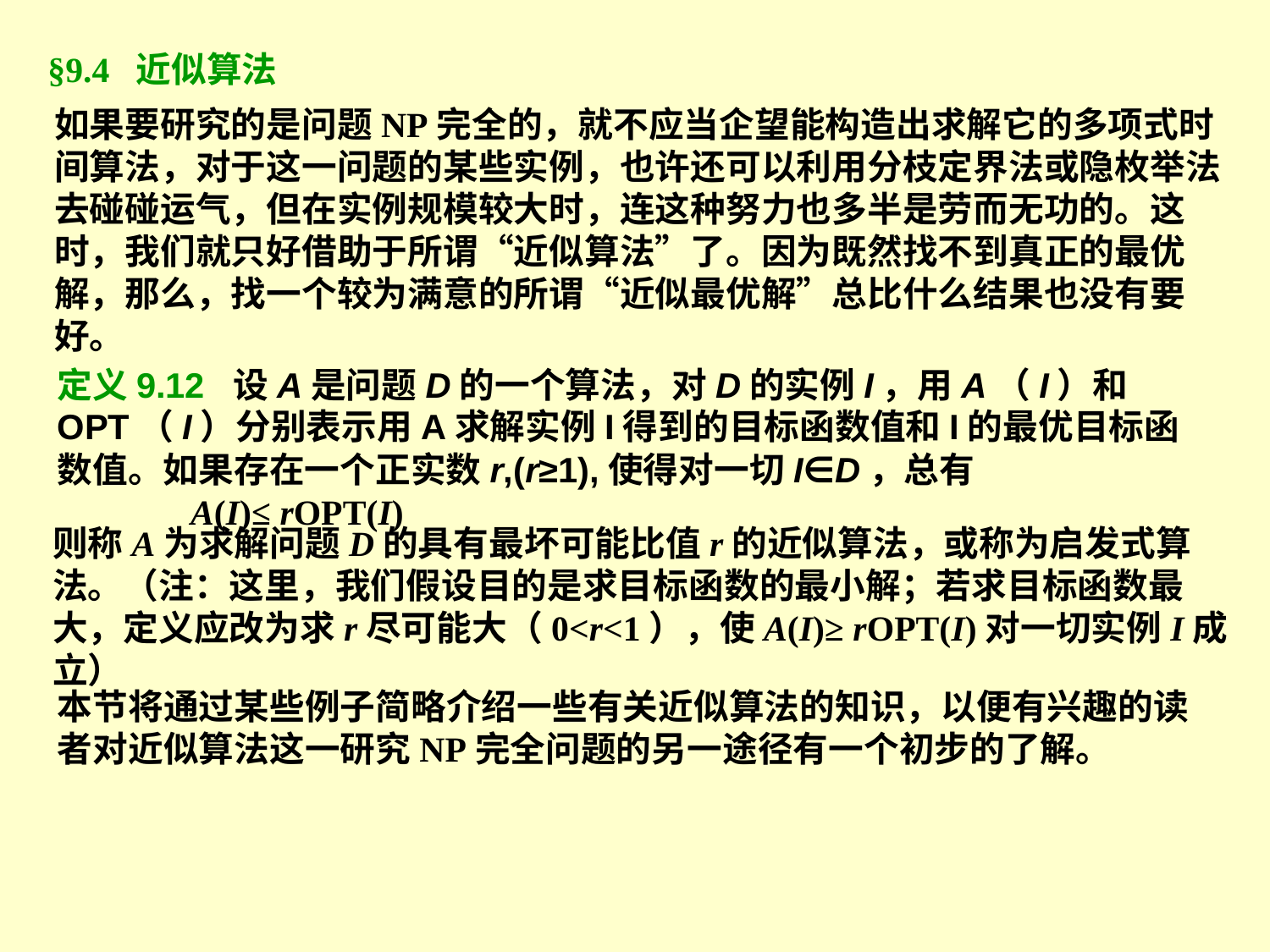

§9.4  近似算法
如果要研究的是问题NP完全的，就不应当企望能构造出求解它的多项式时间算法，对于这一问题的某些实例，也许还可以利用分枝定界法或隐枚举法去碰碰运气，但在实例规模较大时，连这种努力也多半是劳而无功的。这时，我们就只好借助于所谓“近似算法”了。因为既然找不到真正的最优解，那么，找一个较为满意的所谓“近似最优解”总比什么结果也没有要好。
定义9.12  设A是问题D的一个算法，对D的实例I，用A（I）和OPT（I）分别表示用A求解实例I得到的目标函数值和I的最优目标函数值。如果存在一个正实数r,(r≥1),使得对一切I∈D，总有
               A(I)≤ rOPT(I)
则称A为求解问题D的具有最坏可能比值r的近似算法，或称为启发式算法。（注：这里，我们假设目的是求目标函数的最小解；若求目标函数最大，定义应改为求r尽可能大（0<r<1），使A(I)≥ rOPT(I)对一切实例I成立）
本节将通过某些例子简略介绍一些有关近似算法的知识，以便有兴趣的读者对近似算法这一研究NP完全问题的另一途径有一个初步的了解。